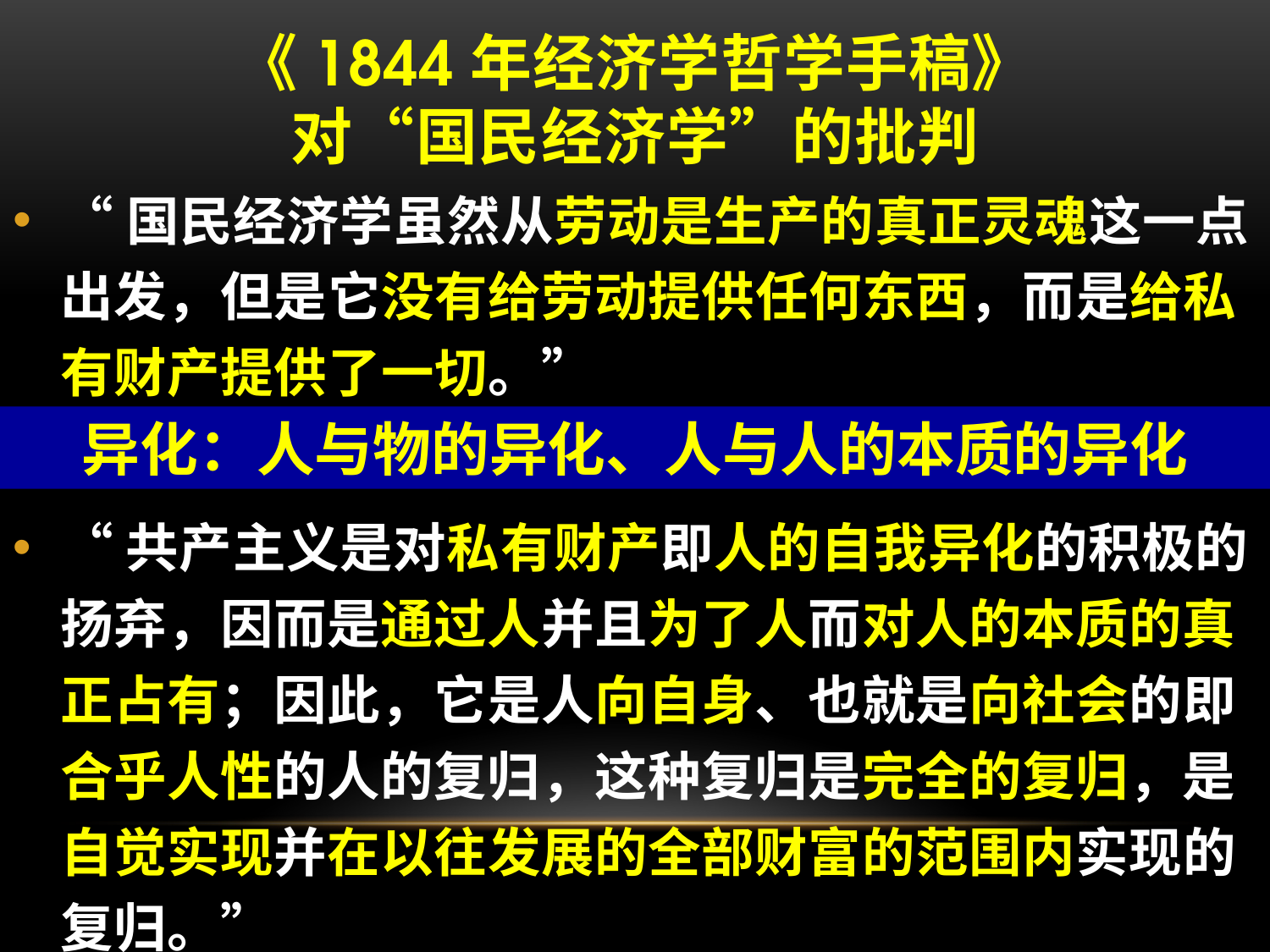

# 《1844年经济学哲学手稿》 对“国民经济学”的批判
“国民经济学虽然从劳动是生产的真正灵魂这一点出发，但是它没有给劳动提供任何东西，而是给私有财产提供了一切。”
异化：人与物的异化、人与人的本质的异化
“共产主义是对私有财产即人的自我异化的积极的扬弃，因而是通过人并且为了人而对人的本质的真正占有；因此，它是人向自身、也就是向社会的即合乎人性的人的复归，这种复归是完全的复归，是自觉实现并在以往发展的全部财富的范围内实现的复归。”